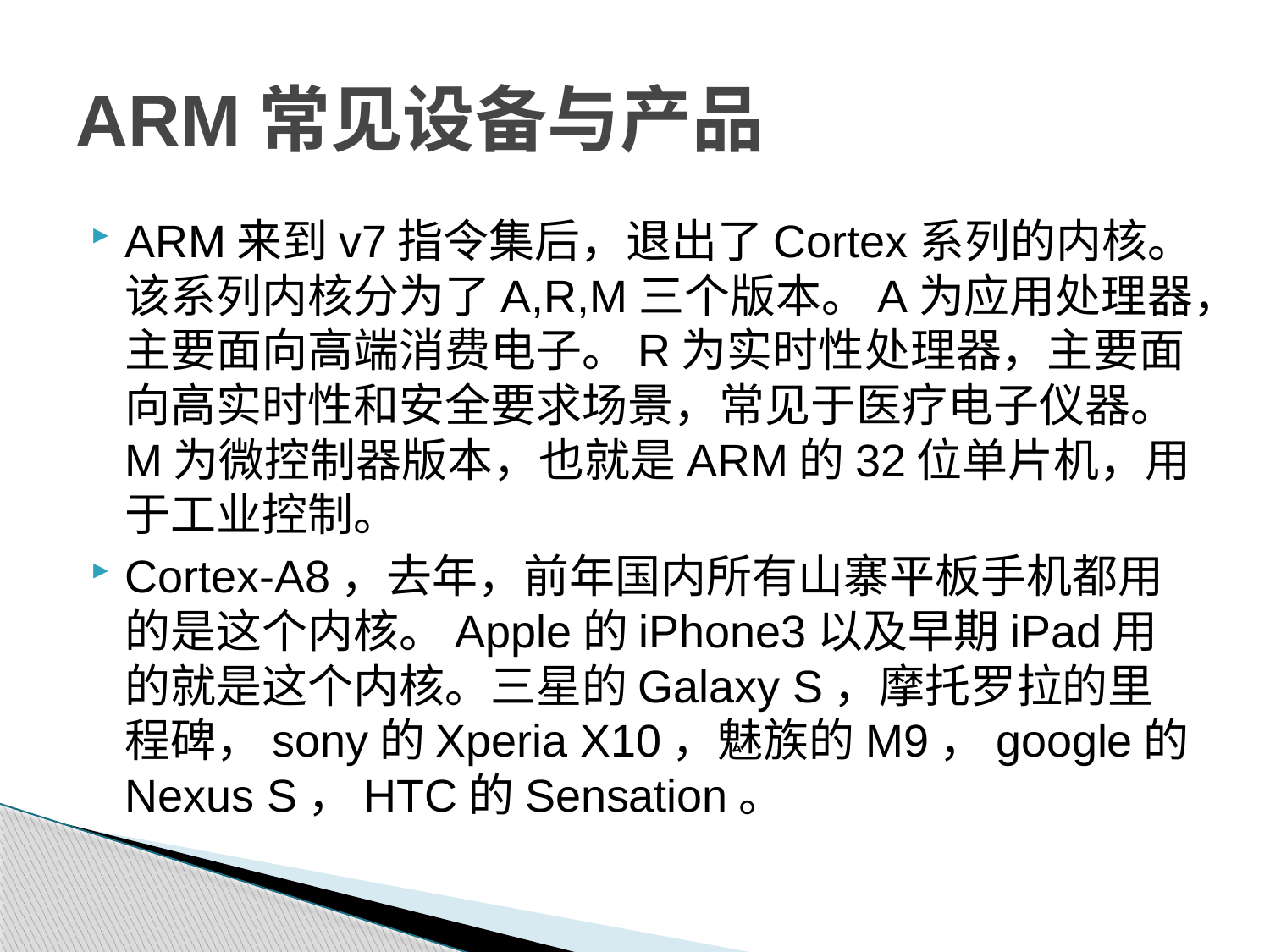

# ARM常见设备与产品
ARM来到v7指令集后，退出了Cortex系列的内核。该系列内核分为了A,R,M三个版本。A为应用处理器，主要面向高端消费电子。R为实时性处理器，主要面向高实时性和安全要求场景，常见于医疗电子仪器。M为微控制器版本，也就是ARM的32位单片机，用于工业控制。
Cortex-A8，去年，前年国内所有山寨平板手机都用的是这个内核。Apple的iPhone3以及早期iPad用的就是这个内核。三星的Galaxy S，摩托罗拉的里程碑，sony的Xperia X10，魅族的M9，google的Nexus S，HTC的Sensation。